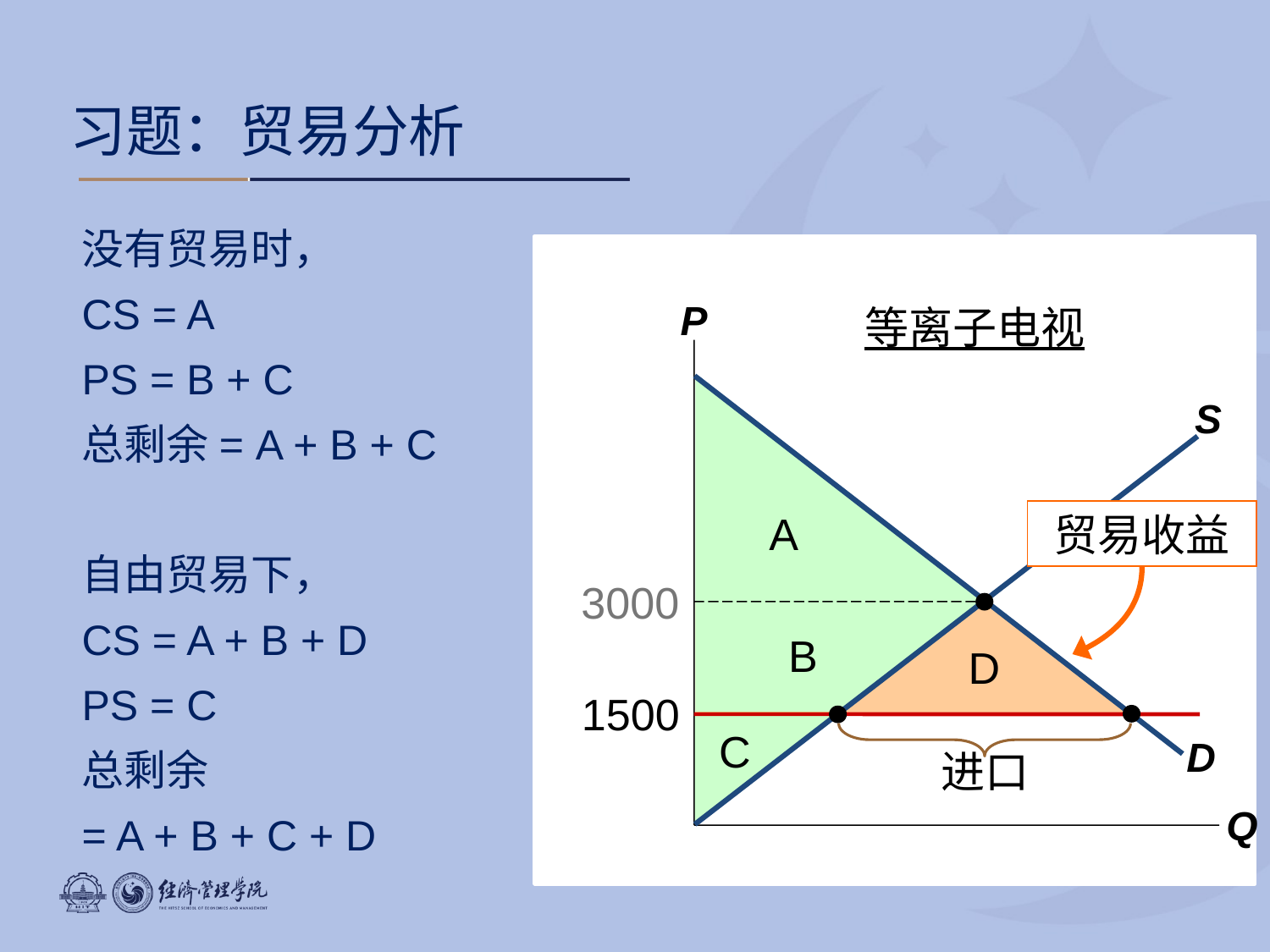

习题：贸易分析
没有贸易时，
CS = A
PS = B + C
总剩余= A + B + C

自由贸易下，
CS = A + B + D
PS = C
总剩余
= A + B + C + D

P

Q
等离子电视

D

S

贸易收益

A
3000

B
D
1500

进口
C